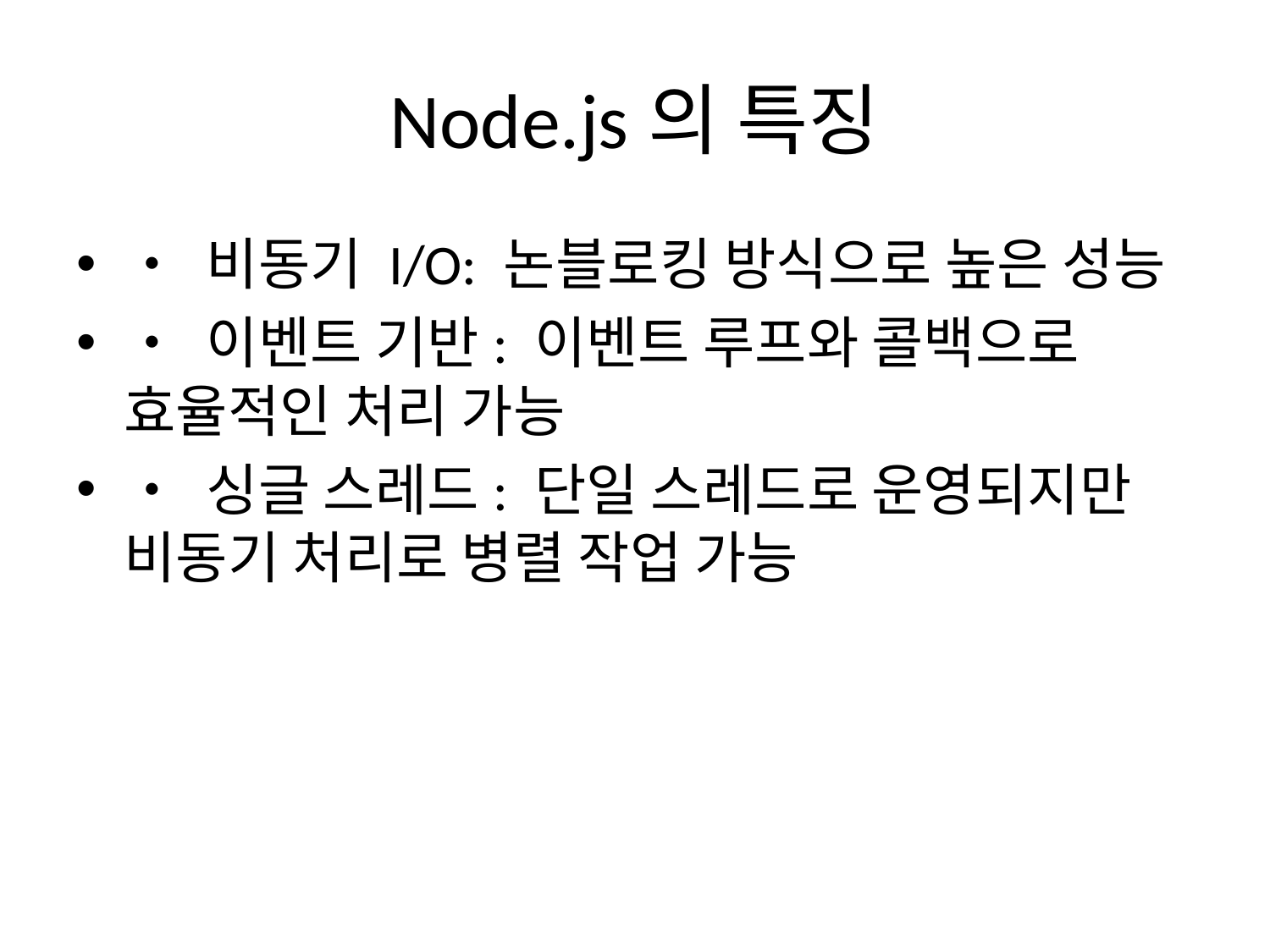

# Node.js의 특징
• 비동기 I/O: 논블로킹 방식으로 높은 성능
• 이벤트 기반: 이벤트 루프와 콜백으로 효율적인 처리 가능
• 싱글 스레드: 단일 스레드로 운영되지만 비동기 처리로 병렬 작업 가능